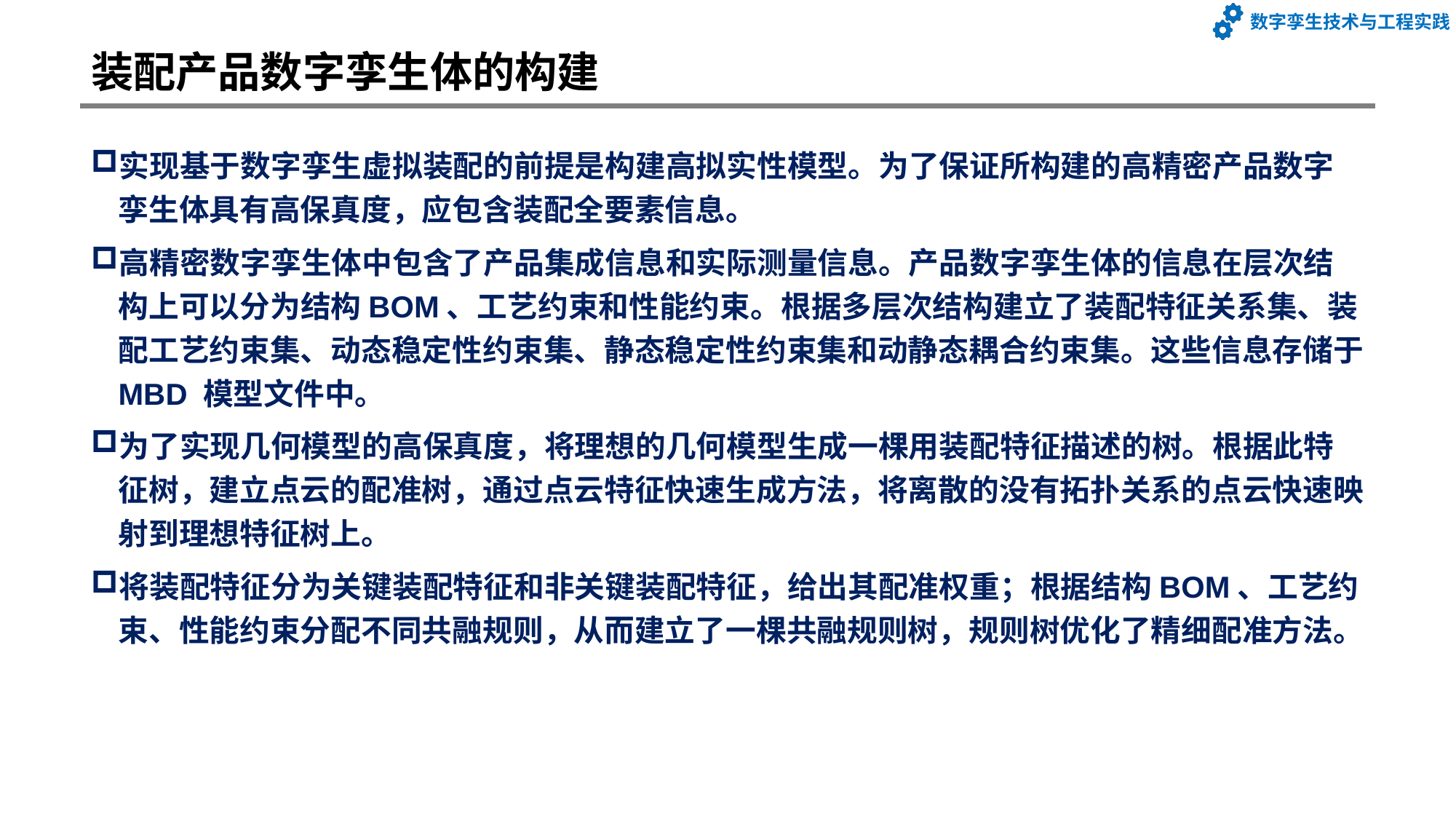

# 装配产品数字孪生体的构建
实现基于数字孪生虚拟装配的前提是构建高拟实性模型。为了保证所构建的高精密产品数字孪生体具有高保真度，应包含装配全要素信息。
高精密数字孪生体中包含了产品集成信息和实际测量信息。产品数字孪生体的信息在层次结构上可以分为结构BOM、工艺约束和性能约束。根据多层次结构建立了装配特征关系集、装配工艺约束集、动态稳定性约束集、静态稳定性约束集和动静态耦合约束集。这些信息存储于MBD 模型文件中。
为了实现几何模型的高保真度，将理想的几何模型生成一棵用装配特征描述的树。根据此特征树，建立点云的配准树，通过点云特征快速生成方法，将离散的没有拓扑关系的点云快速映射到理想特征树上。
将装配特征分为关键装配特征和非关键装配特征，给出其配准权重；根据结构BOM、工艺约束、性能约束分配不同共融规则，从而建立了一棵共融规则树，规则树优化了精细配准方法。